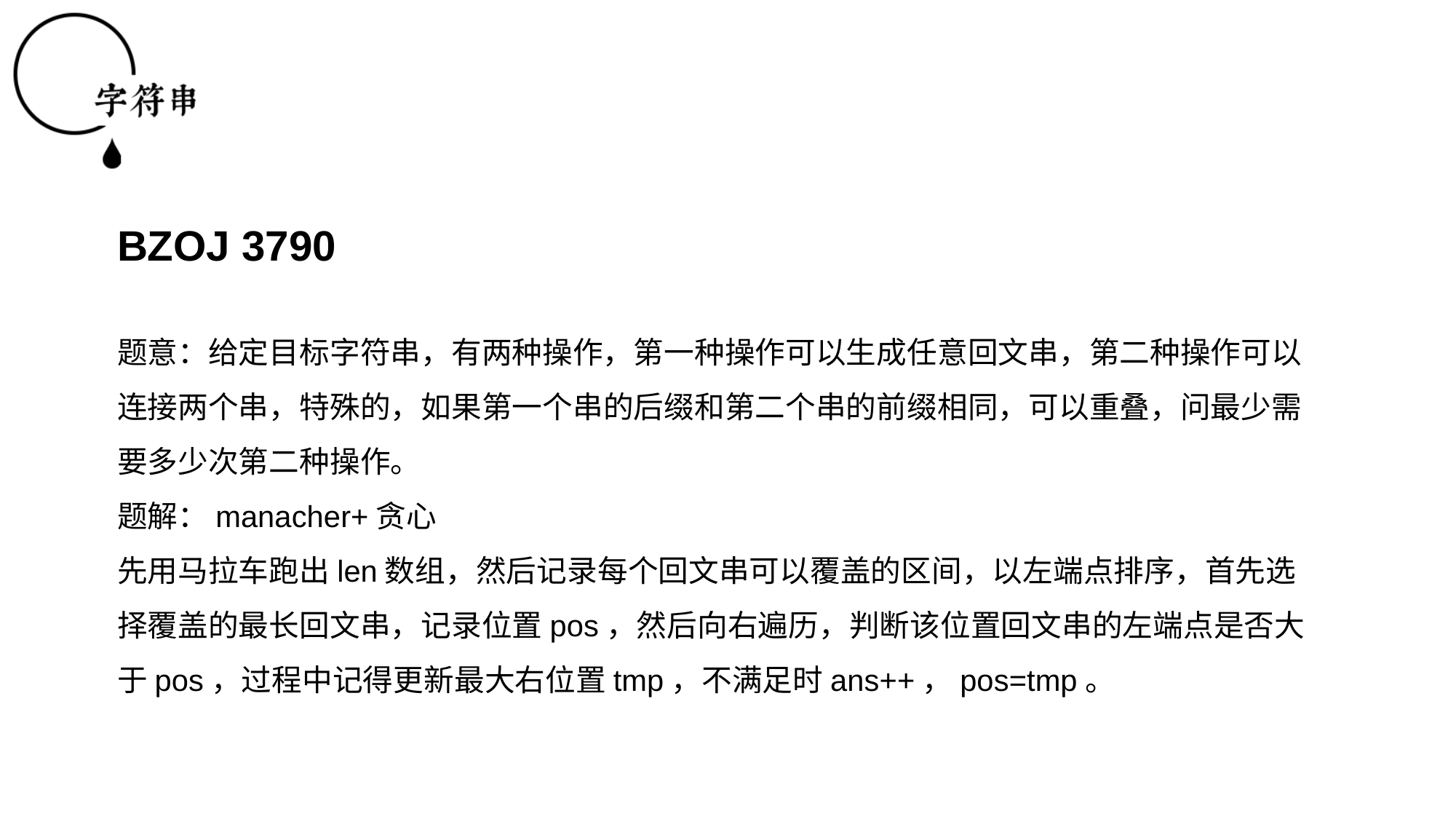

BZOJ 3790
题意：给定目标字符串，有两种操作，第一种操作可以生成任意回文串，第二种操作可以连接两个串，特殊的，如果第一个串的后缀和第二个串的前缀相同，可以重叠，问最少需要多少次第二种操作。
题解：manacher+贪心
先用马拉车跑出len数组，然后记录每个回文串可以覆盖的区间，以左端点排序，首先选择覆盖的最长回文串，记录位置pos，然后向右遍历，判断该位置回文串的左端点是否大于pos，过程中记得更新最大右位置tmp，不满足时ans++，pos=tmp。